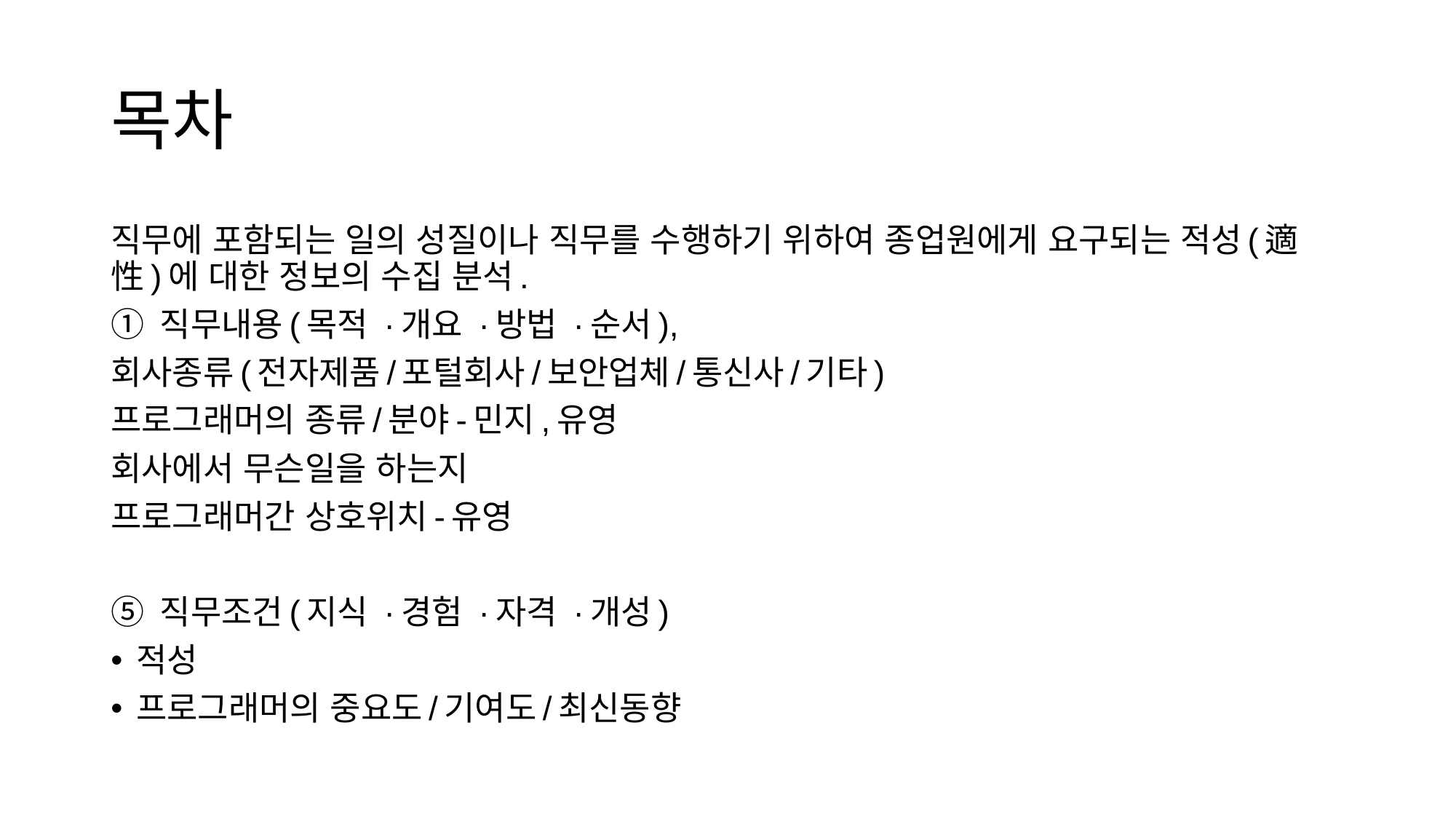

# 목차
직무에 포함되는 일의 성질이나 직무를 수행하기 위하여 종업원에게 요구되는 적성(適性)에 대한 정보의 수집 분석.
① 직무내용(목적 ·개요 ·방법 ·순서),
회사종류(전자제품/포털회사/보안업체/통신사/기타)
프로그래머의 종류/분야-민지,유영
회사에서 무슨일을 하는지
프로그래머간 상호위치-유영

⑤ 직무조건(지식 ·경험 ·자격 ·개성)
적성
프로그래머의 중요도/기여도/최신동향